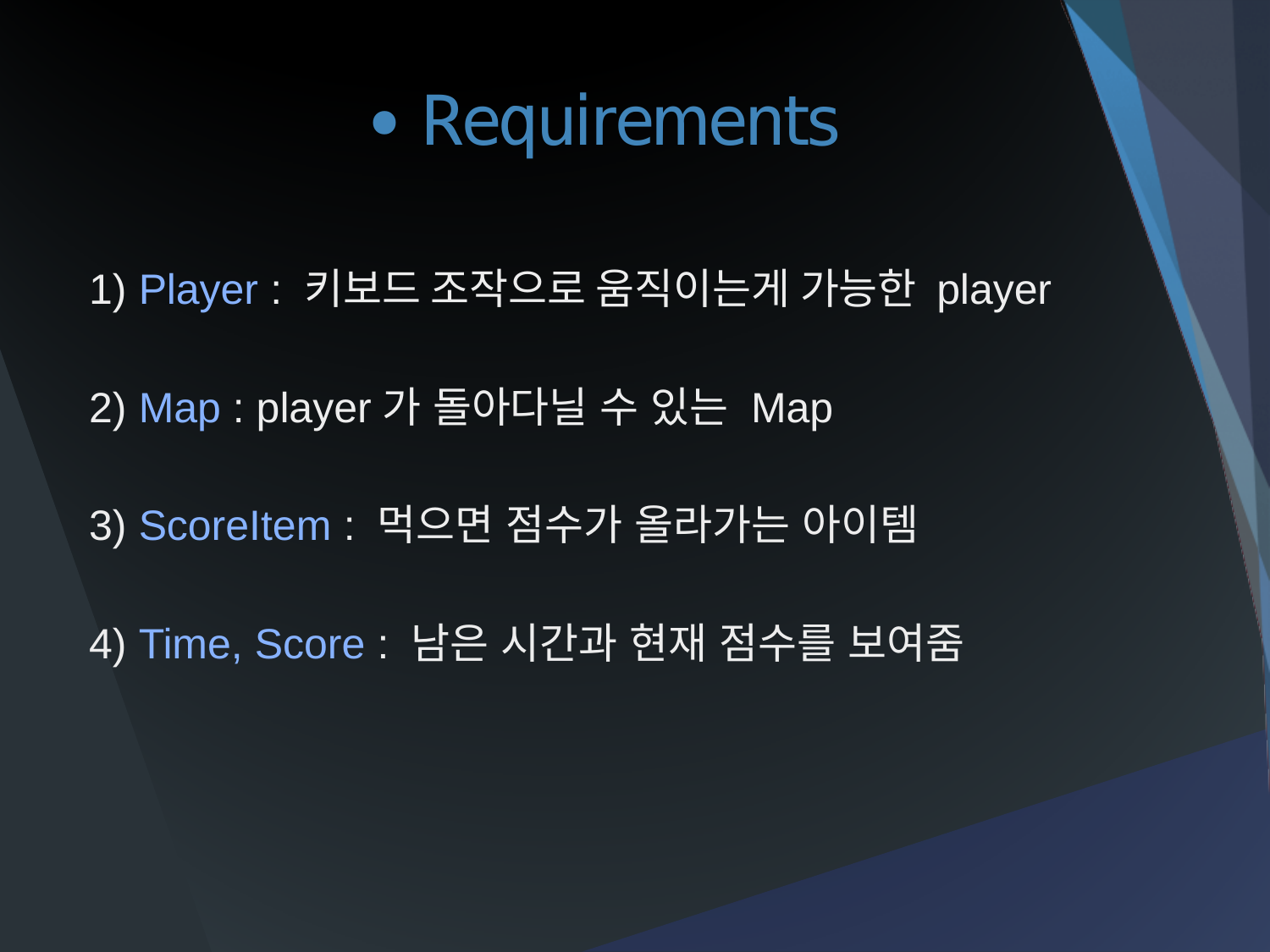

• Requirements
1) Player : 키보드 조작으로 움직이는게 가능한 player

2) Map : player가 돌아다닐 수 있는 Map

3) ScoreItem : 먹으면 점수가 올라가는 아이템

4) Time, Score : 남은 시간과 현재 점수를 보여줌